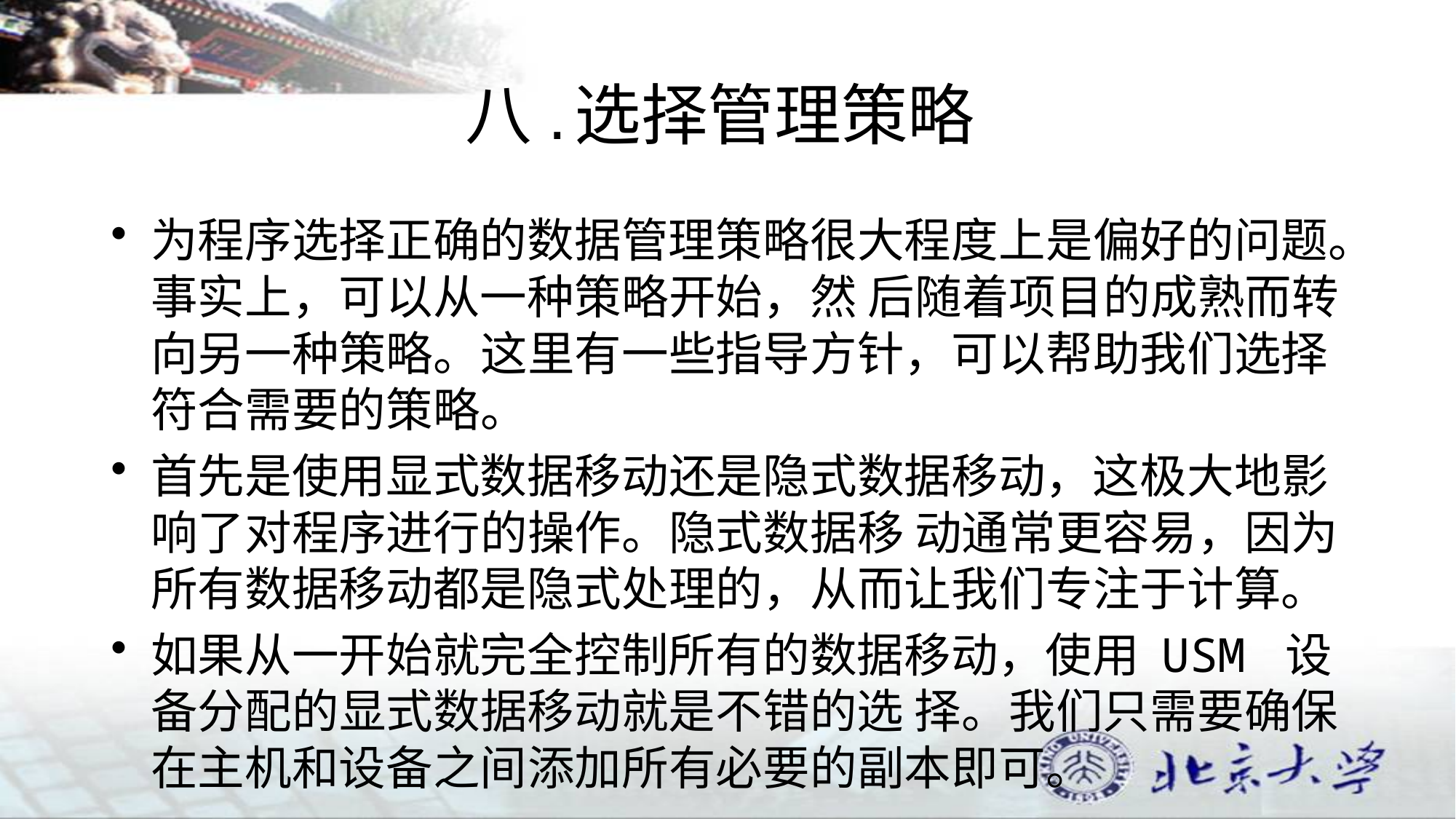

# 八.	选择管理策略
为程序选择正确的数据管理策略很大程度上是偏好的问题。事实上，可以从一种策略开始，然 后随着项目的成熟而转向另一种策略。这里有一些指导方针，可以帮助我们选择符合需要的策略。
首先是使用显式数据移动还是隐式数据移动，这极大地影响了对程序进行的操作。隐式数据移 动通常更容易，因为所有数据移动都是隐式处理的，从而让我们专注于计算。
如果从一开始就完全控制所有的数据移动，使用 USM 设备分配的显式数据移动就是不错的选 择。我们只需要确保在主机和设备之间添加所有必要的副本即可。